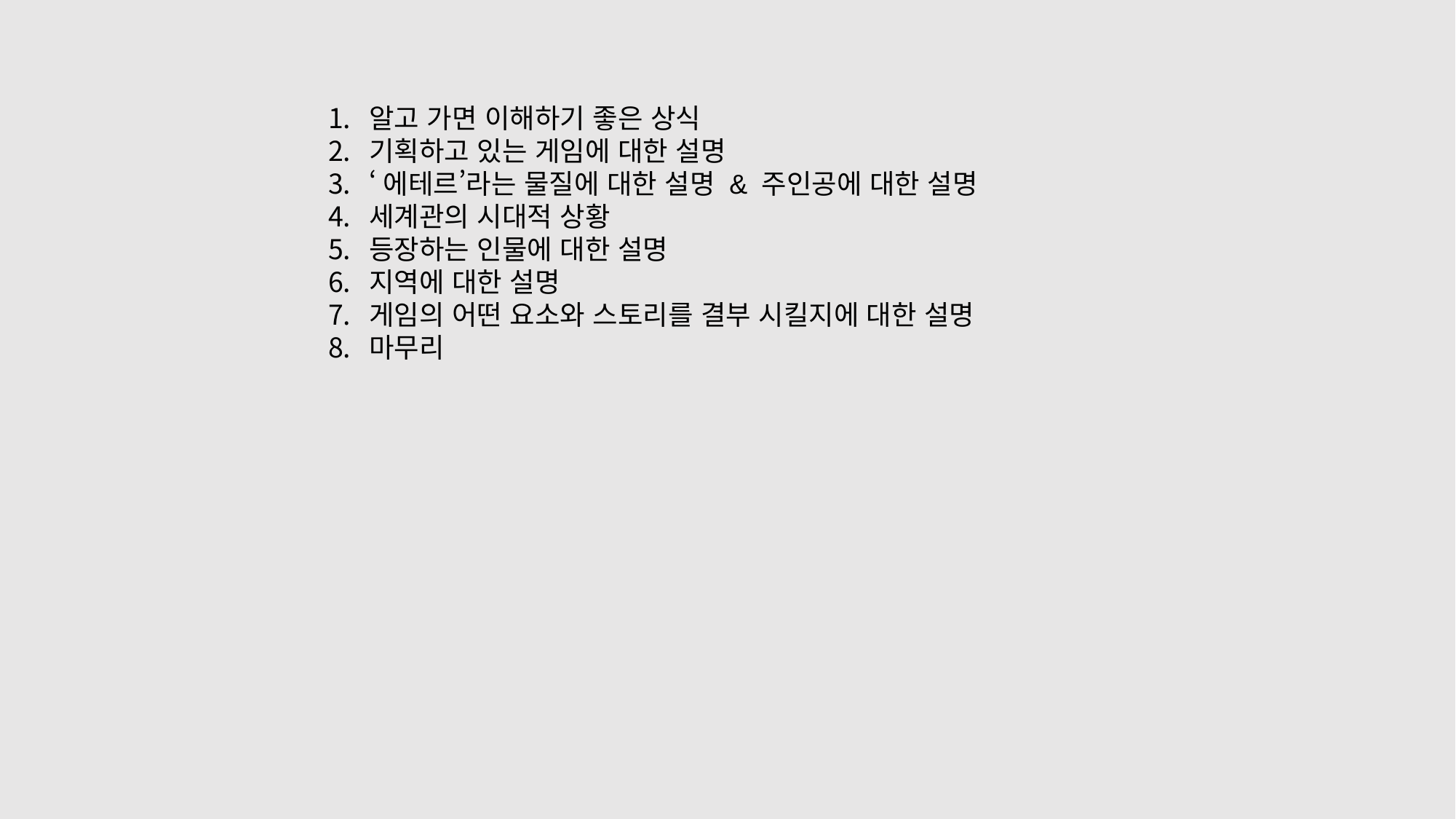

알고 가면 이해하기 좋은 상식
기획하고 있는 게임에 대한 설명
‘에테르’라는 물질에 대한 설명 & 주인공에 대한 설명
세계관의 시대적 상황
등장하는 인물에 대한 설명
지역에 대한 설명
게임의 어떤 요소와 스토리를 결부 시킬지에 대한 설명
마무리